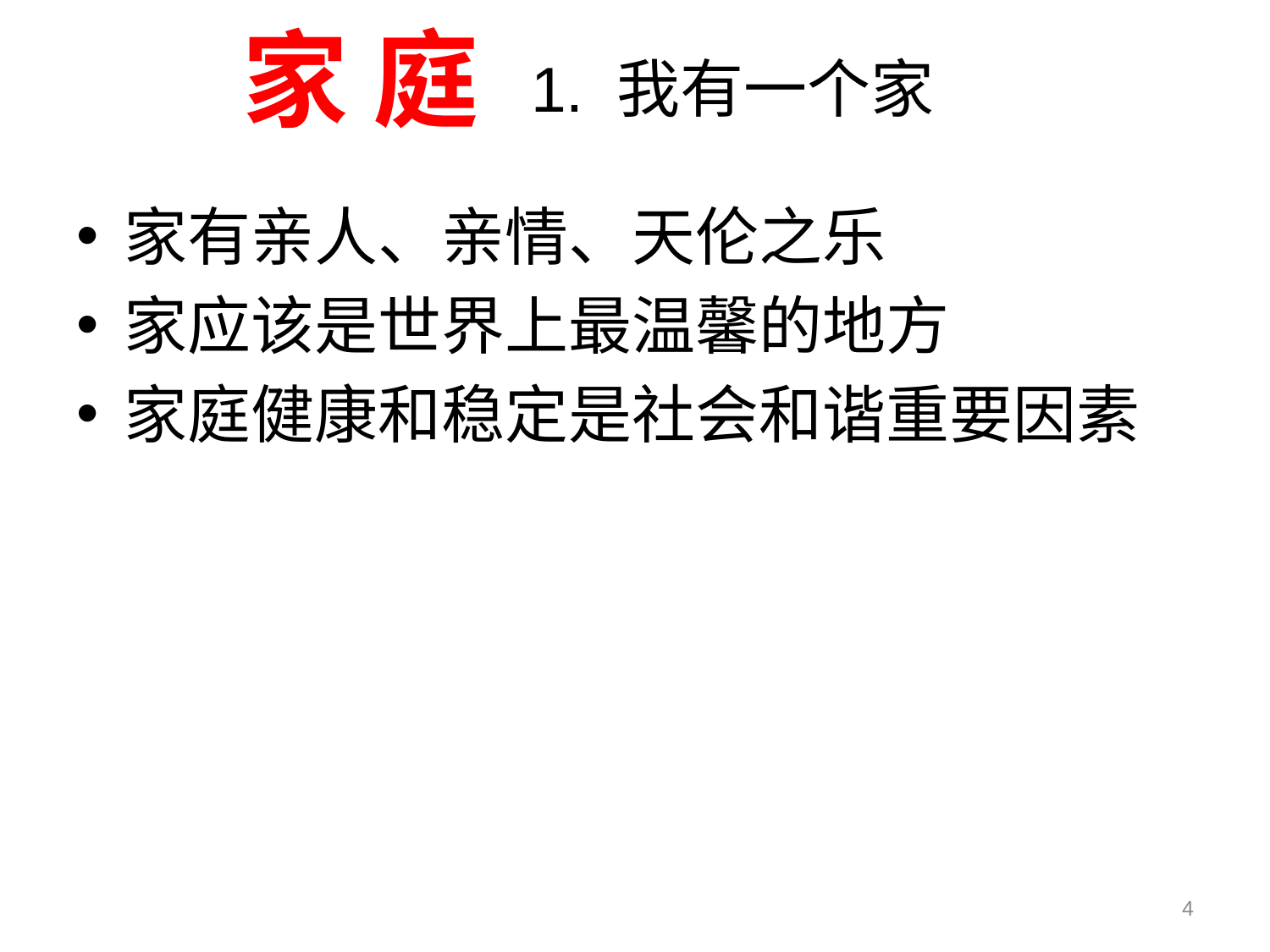

家 庭
1. 我有一个家
家有亲人、亲情、天伦之乐
家应该是世界上最温馨的地方
家庭健康和稳定是社会和谐重要因素
4